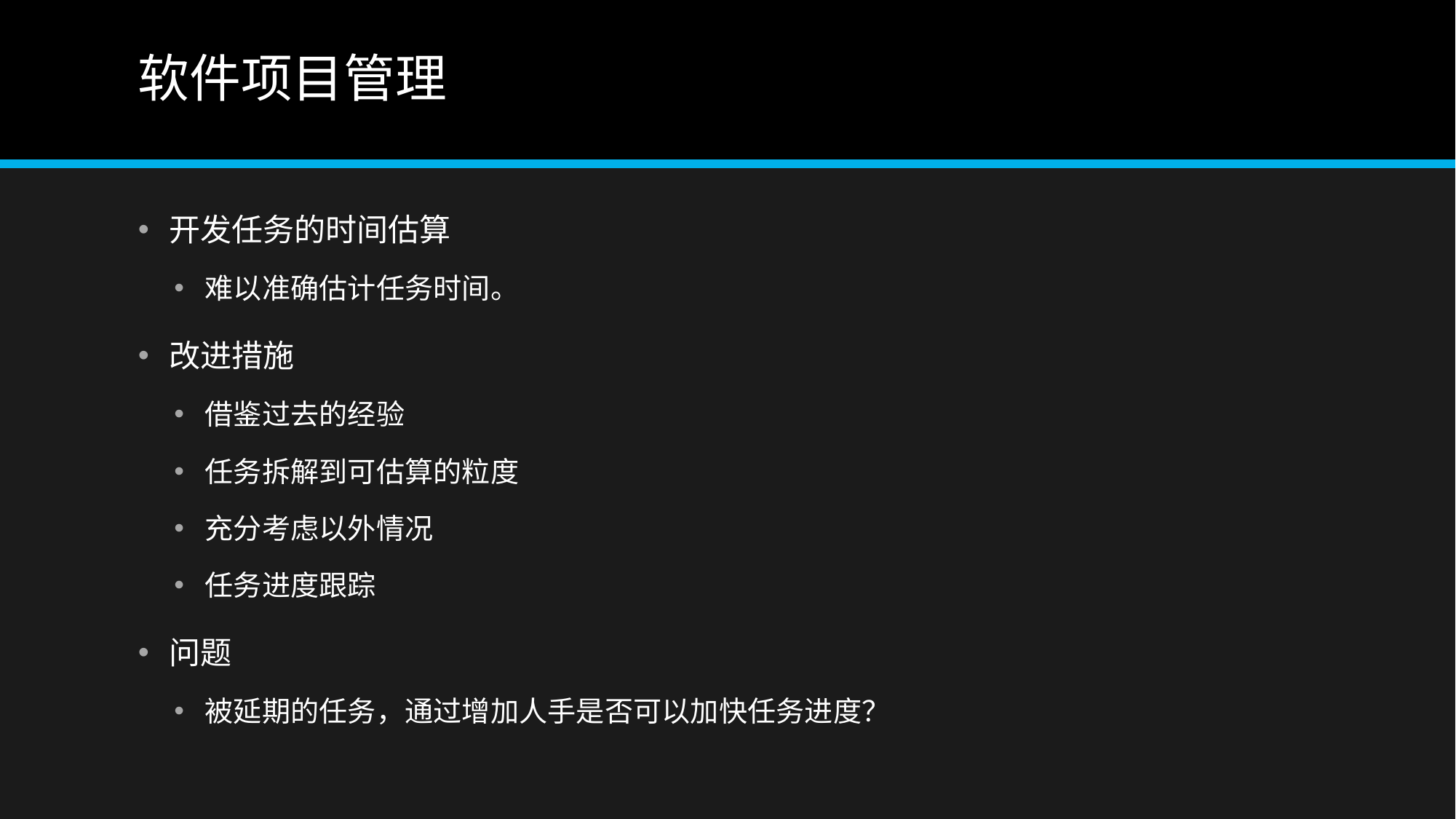

# 软件项目管理
开发任务的时间估算
难以准确估计任务时间。
改进措施
借鉴过去的经验
任务拆解到可估算的粒度
充分考虑以外情况
任务进度跟踪
问题
被延期的任务，通过增加人手是否可以加快任务进度？